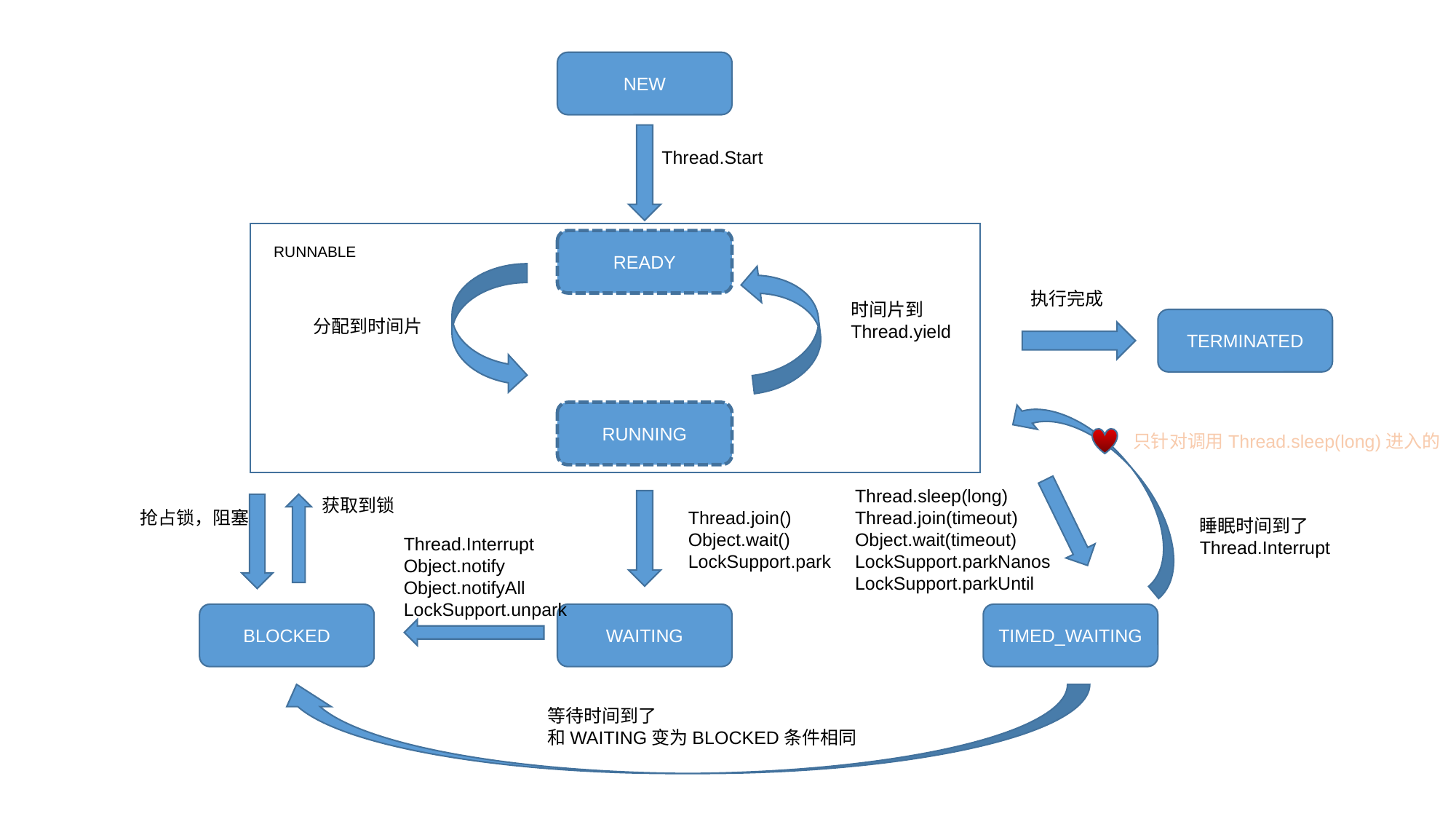

NEW

Thread.Start

READY
RUNNABLE

执行完成
时间片到
Thread.yield
分配到时间片
TERMINATED

RUNNING
只针对调用Thread.sleep(long)进入的

Thread.sleep(long)
Thread.join(timeout)
Object.wait(timeout)
LockSupport.parkNanos
LockSupport.parkUntil
获取到锁

抢占锁，阻塞
Thread.join()
Object.wait()
LockSupport.park
睡眠时间到了
Thread.Interrupt

Thread.Interrupt
Object.notify
Object.notifyAll
LockSupport.unpark
BLOCKED
WAITING
TIMED_WAITING

等待时间到了
和WAITING变为BLOCKED条件相同